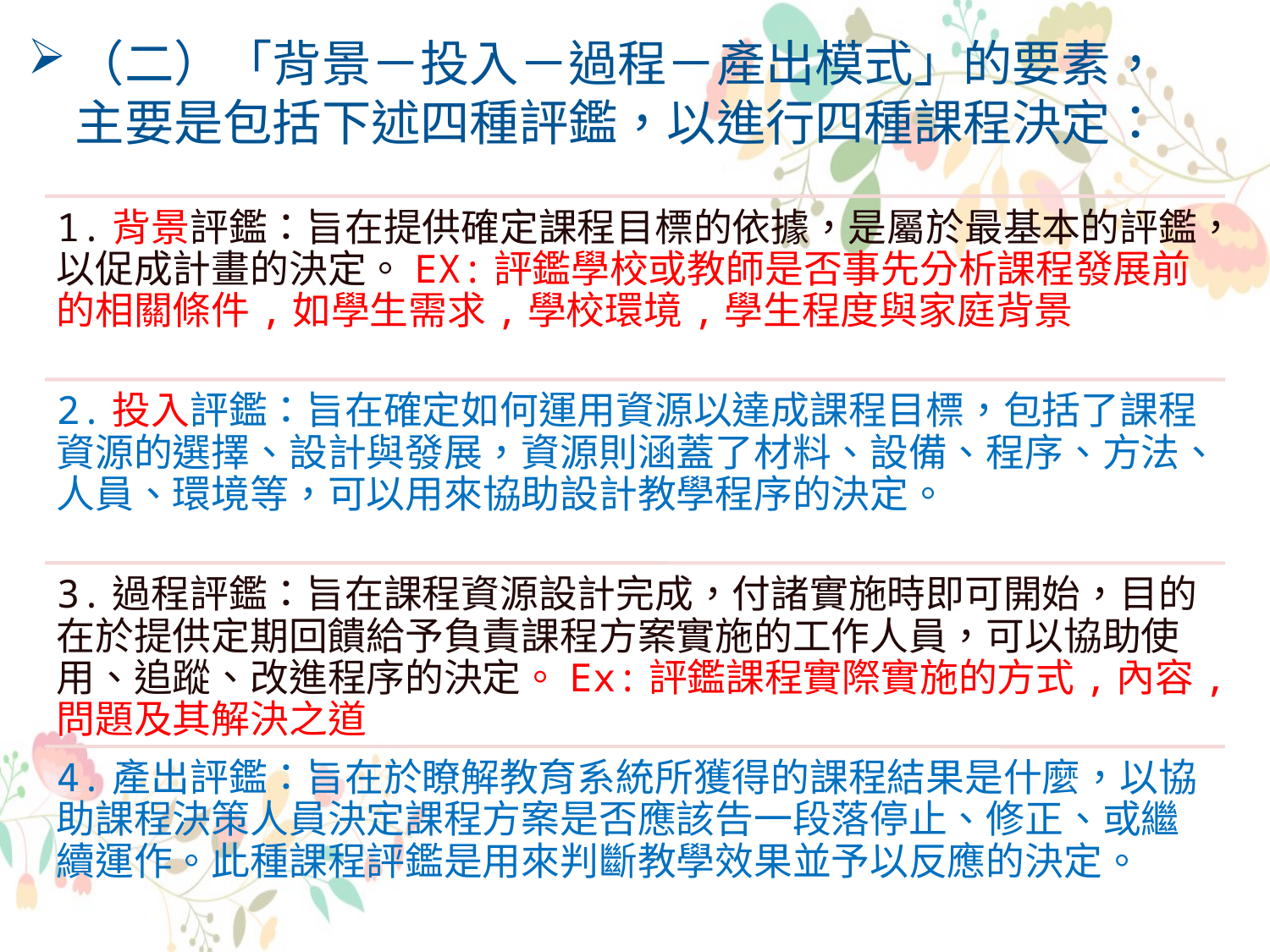

（二）「背景－投入－過程－產出模式」的要素，主要是包括下述四種評鑑，以進行四種課程決定：
1.背景評鑑：旨在提供確定課程目標的依據，是屬於最基本的評鑑，以促成計畫的決定。EX:評鑑學校或教師是否事先分析課程發展前的相關條件,如學生需求,學校環境,學生程度與家庭背景
2.投入評鑑：旨在確定如何運用資源以達成課程目標，包括了課程資源的選擇、設計與發展，資源則涵蓋了材料、設備、程序、方法、人員、環境等，可以用來協助設計教學程序的決定。
3.過程評鑑：旨在課程資源設計完成，付諸實施時即可開始，目的在於提供定期回饋給予負責課程方案實施的工作人員，可以協助使用、追蹤、改進程序的決定。Ex:評鑑課程實際實施的方式,內容,問題及其解決之道
4.產出評鑑：旨在於瞭解教育系統所獲得的課程結果是什麼，以協助課程決策人員決定課程方案是否應該告一段落停止、修正、或繼續運作。此種課程評鑑是用來判斷教學效果並予以反應的決定。